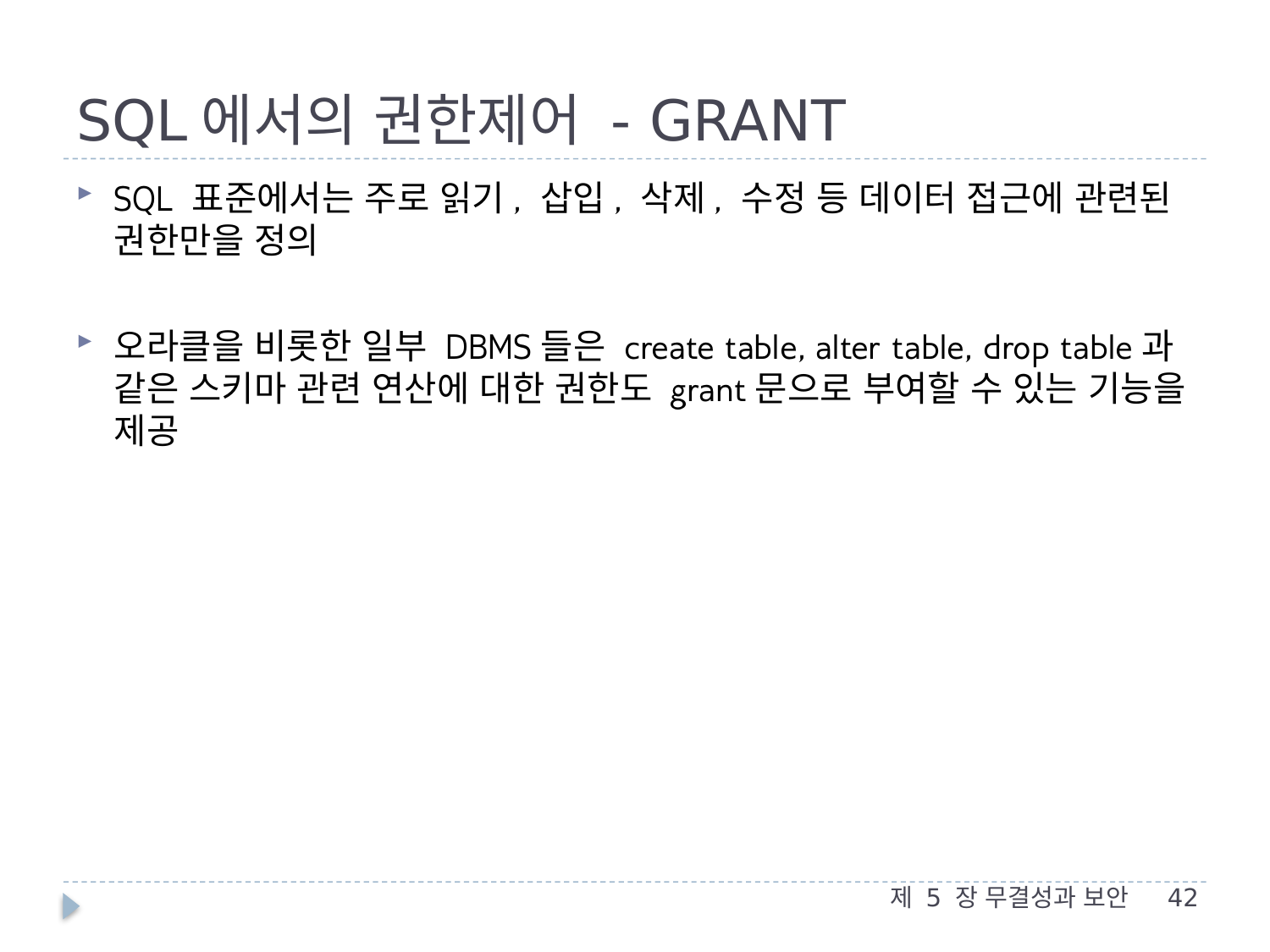

# SQL에서의 권한제어 - GRANT
SQL 표준에서는 주로 읽기, 삽입, 삭제, 수정 등 데이터 접근에 관련된 권한만을 정의

오라클을 비롯한 일부 DBMS들은 create table, alter table, drop table과 같은 스키마 관련 연산에 대한 권한도 grant문으로 부여할 수 있는 기능을 제공

제 5 장 무결성과 보안
42